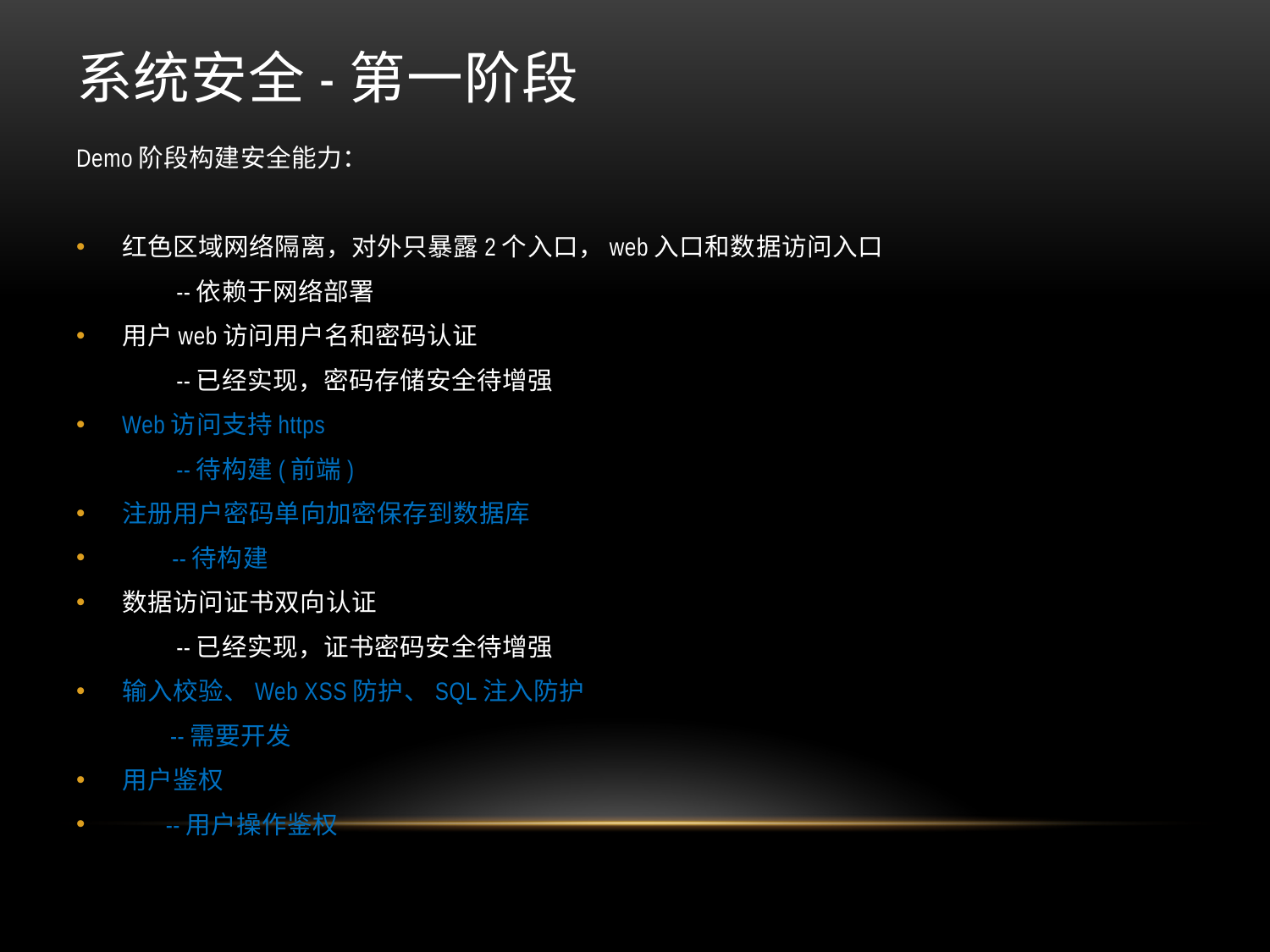

# 系统安全-第一阶段
Demo阶段构建安全能力：

红色区域网络隔离，对外只暴露2个入口，web入口和数据访问入口
                --依赖于网络部署
用户web访问用户名和密码认证
                --已经实现，密码存储安全待增强
Web访问支持https
                --待构建(前端)
注册用户密码单向加密保存到数据库
        --待构建
数据访问证书双向认证
                --已经实现，证书密码安全待增强
输入校验、Web XSS防护、SQL注入防护
               --需要开发
用户鉴权
       --用户操作鉴权